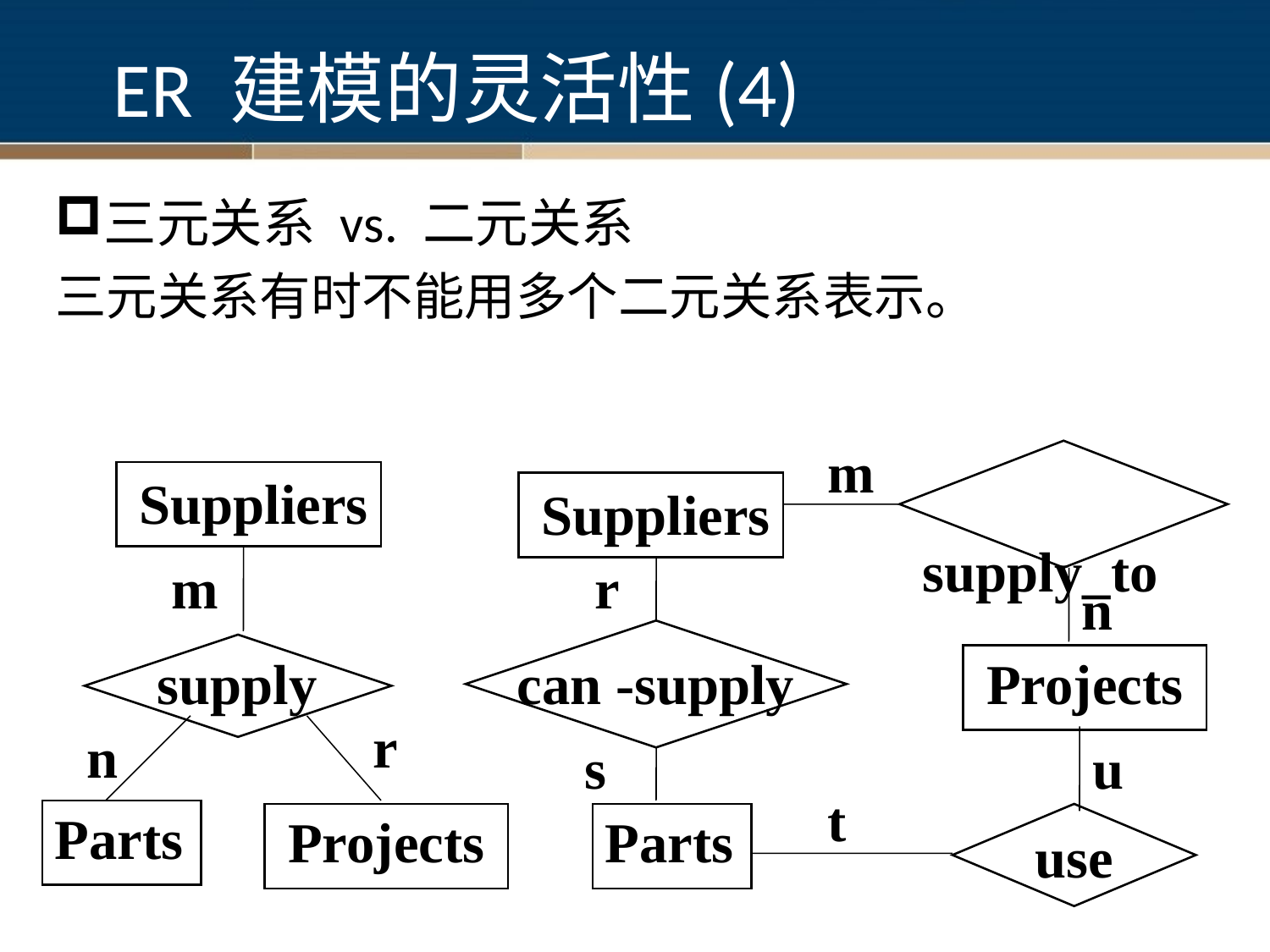

# ER 建模的灵活性(4)
三元关系 vs. 二元关系
三元关系有时不能用多个二元关系表示。
m

Suppliers
  supply_to

Suppliers

m

r

n

  supply
  can -supply
Projects

r
n

s

u

t
Parts

Projects
Parts

use